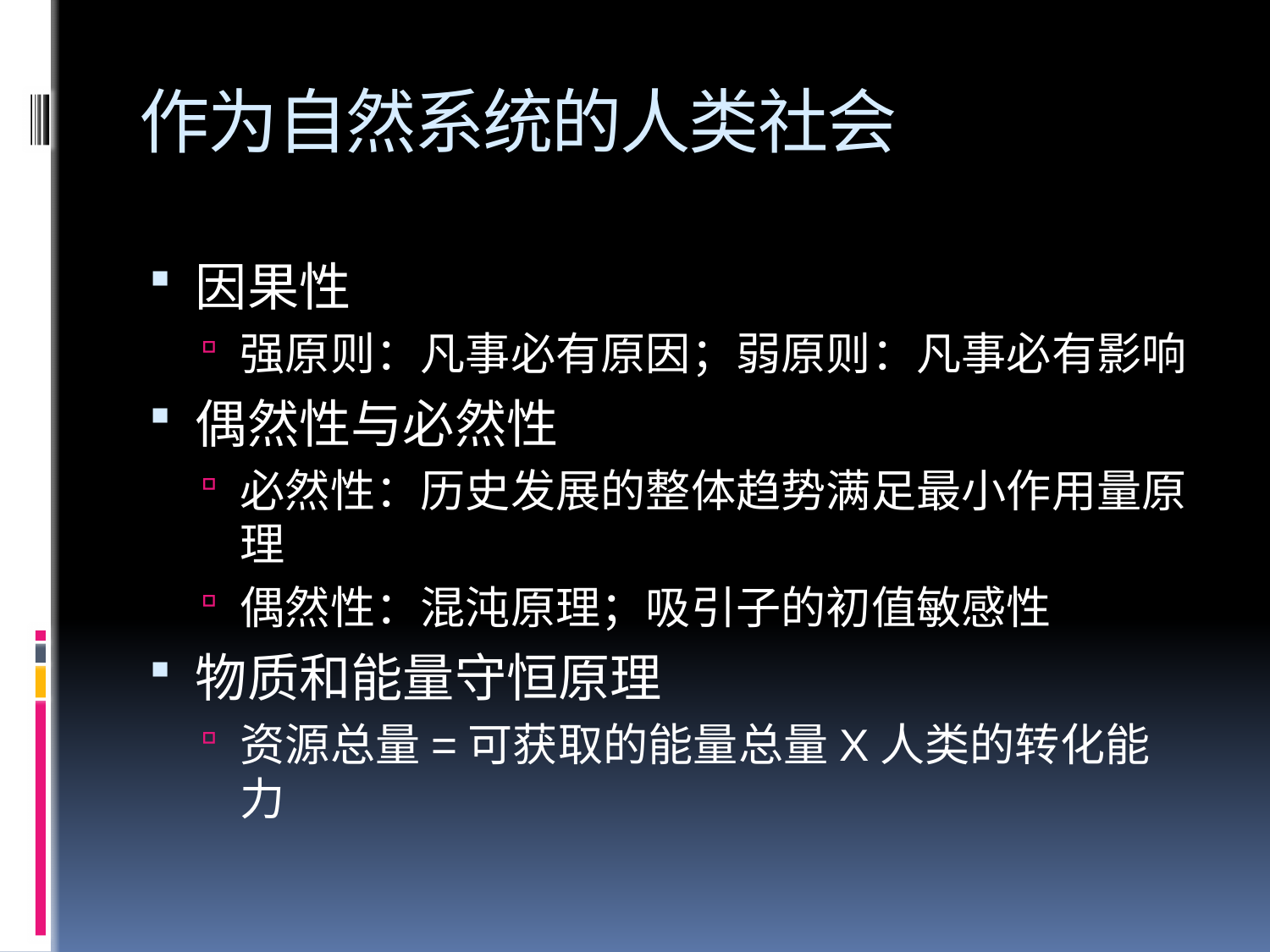

# 作为自然系统的人类社会
因果性
强原则：凡事必有原因；弱原则：凡事必有影响
偶然性与必然性
必然性：历史发展的整体趋势满足最小作用量原理
偶然性：混沌原理；吸引子的初值敏感性
物质和能量守恒原理
资源总量=可获取的能量总量X人类的转化能力